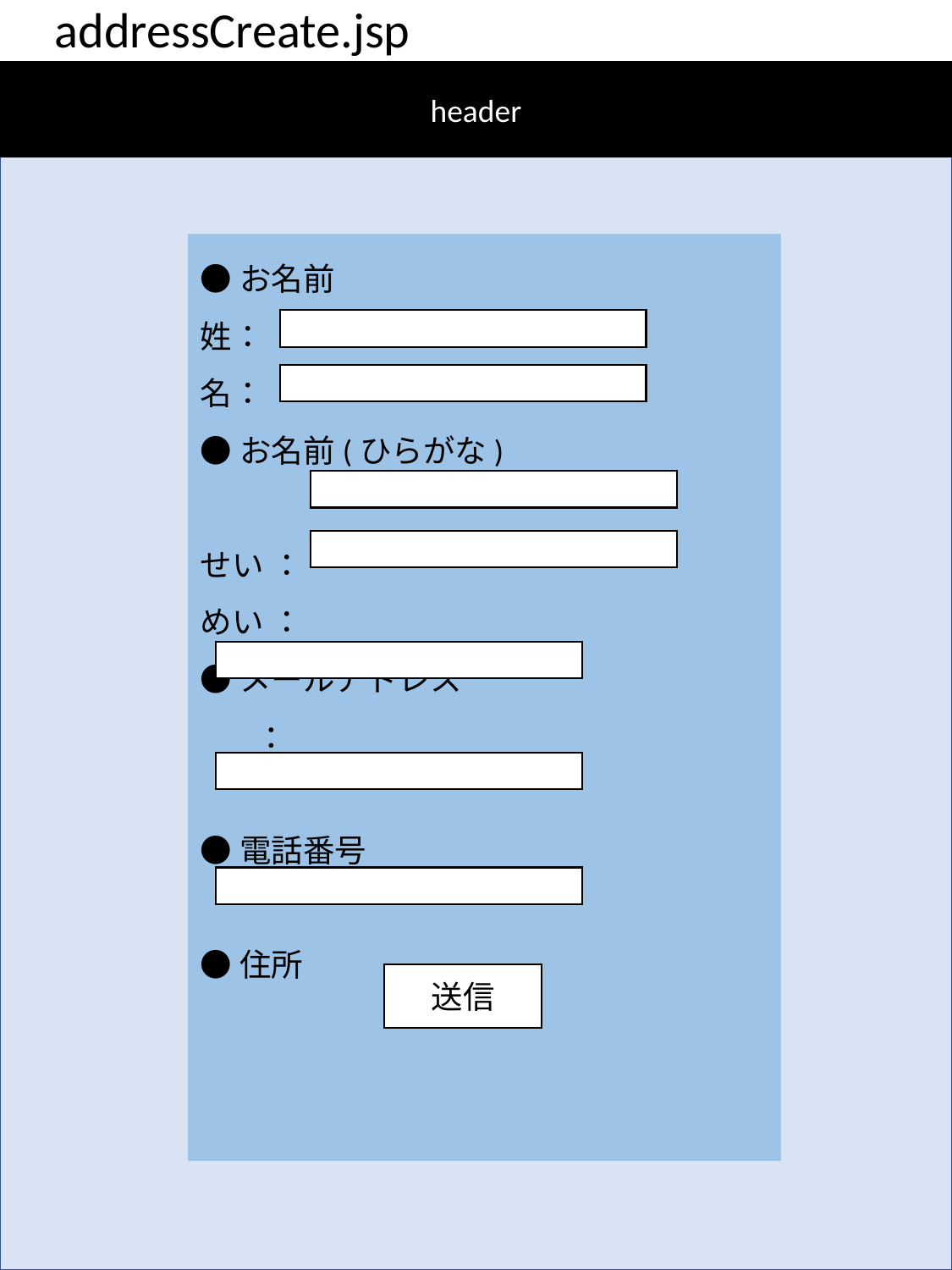

addressCreate.jsp
header

●お名前
姓：
名：
●お名前(ひらがな)
せい ：
めい ：
●メールアドレス
　　：
●電話番号

●住所

送信